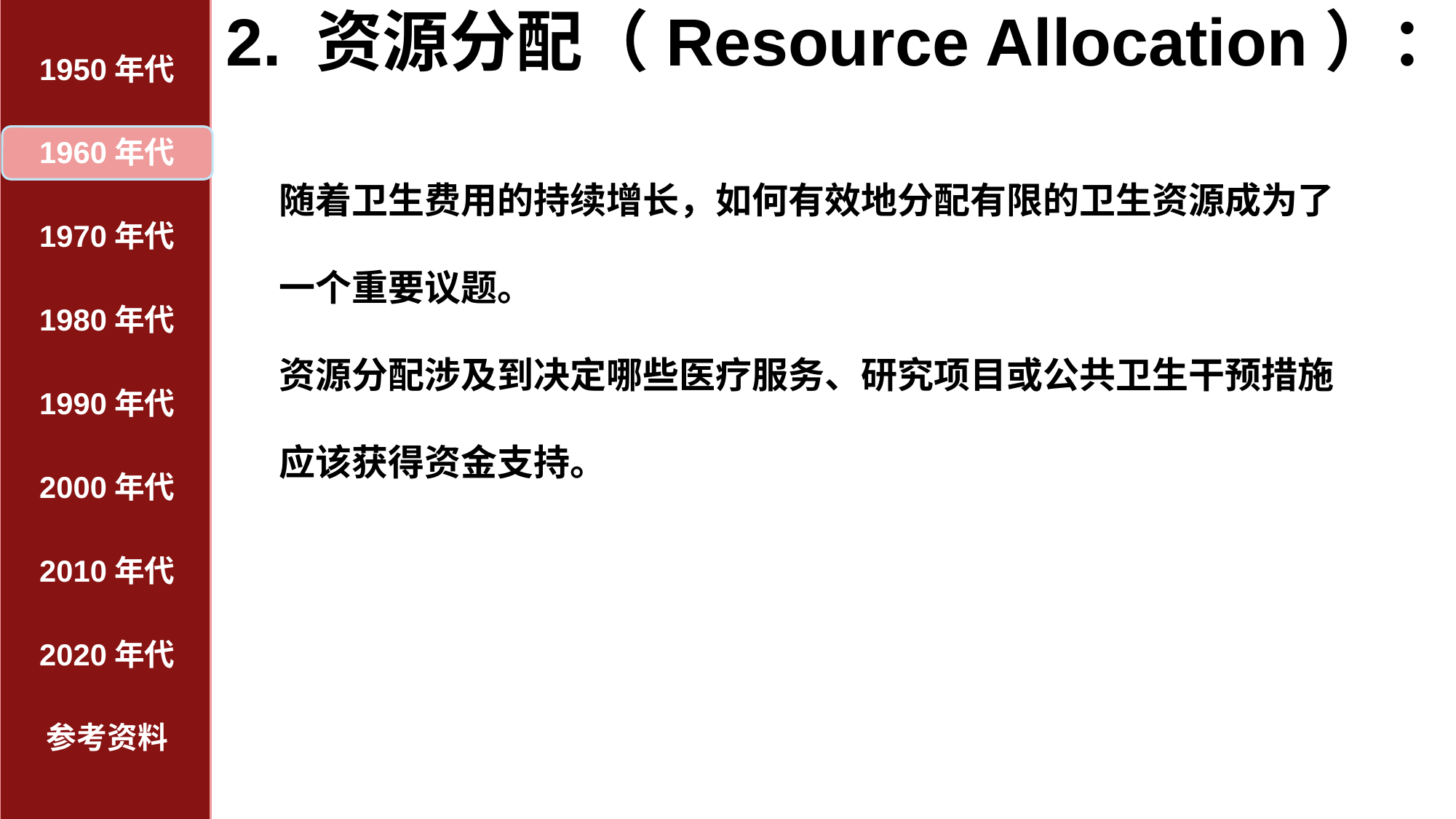

# 2. 资源分配（Resource Allocation）：

1950年代

1960年代
随着卫生费用的持续增长，如何有效地分配有限的卫生资源成为了一个重要议题。
资源分配涉及到决定哪些医疗服务、研究项目或公共卫生干预措施应该获得资金支持。
1970年代
1980年代

1990年代

2000年代
2010年代
2020年代
参考资料